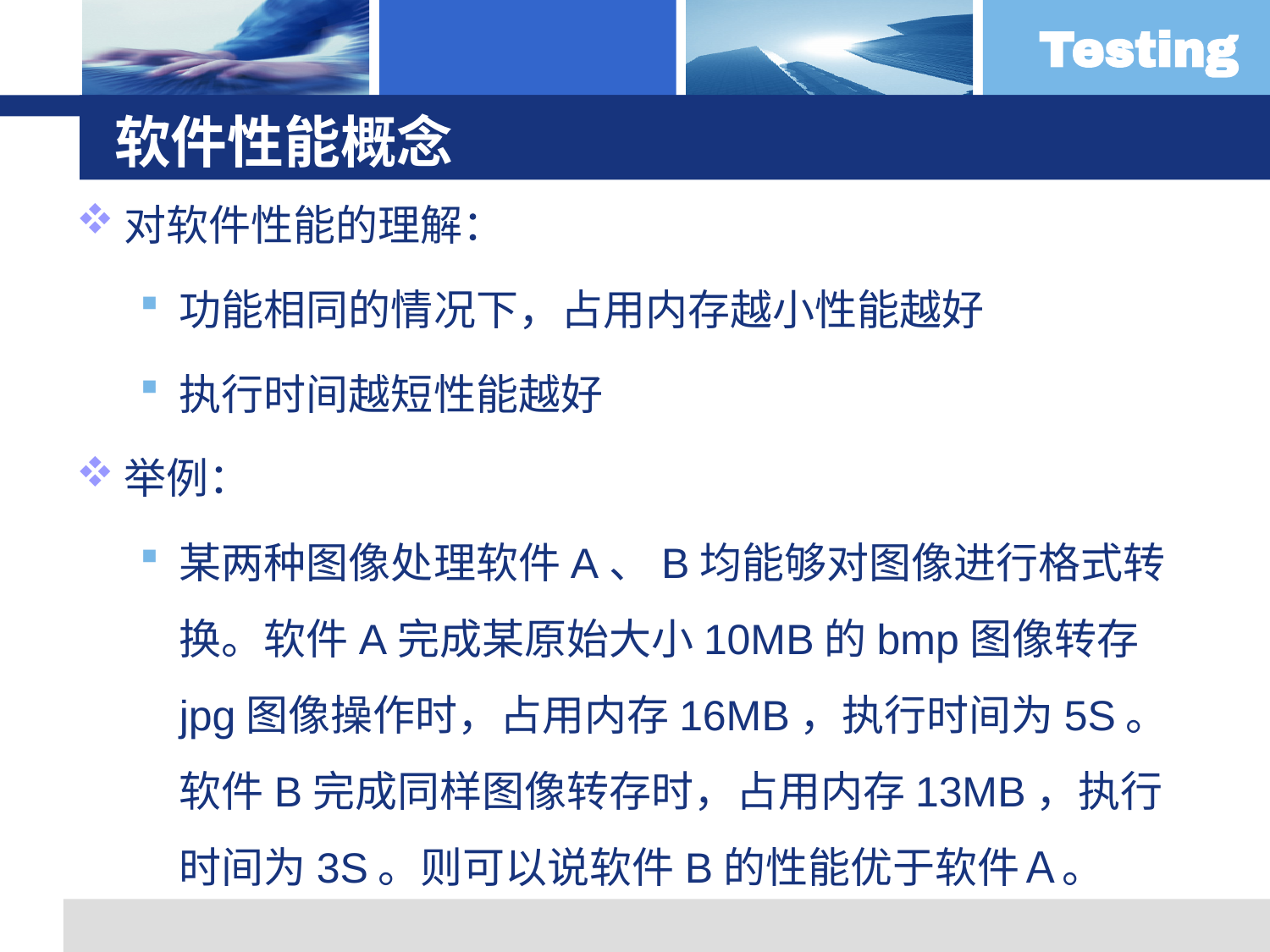

# 软件性能概念
对软件性能的理解：
功能相同的情况下，占用内存越小性能越好
执行时间越短性能越好
举例：
某两种图像处理软件A、B均能够对图像进行格式转换。软件A完成某原始大小10MB的bmp图像转存jpg图像操作时，占用内存16MB，执行时间为5S。软件B完成同样图像转存时，占用内存13MB，执行时间为3S。则可以说软件B的性能优于软件Ａ。